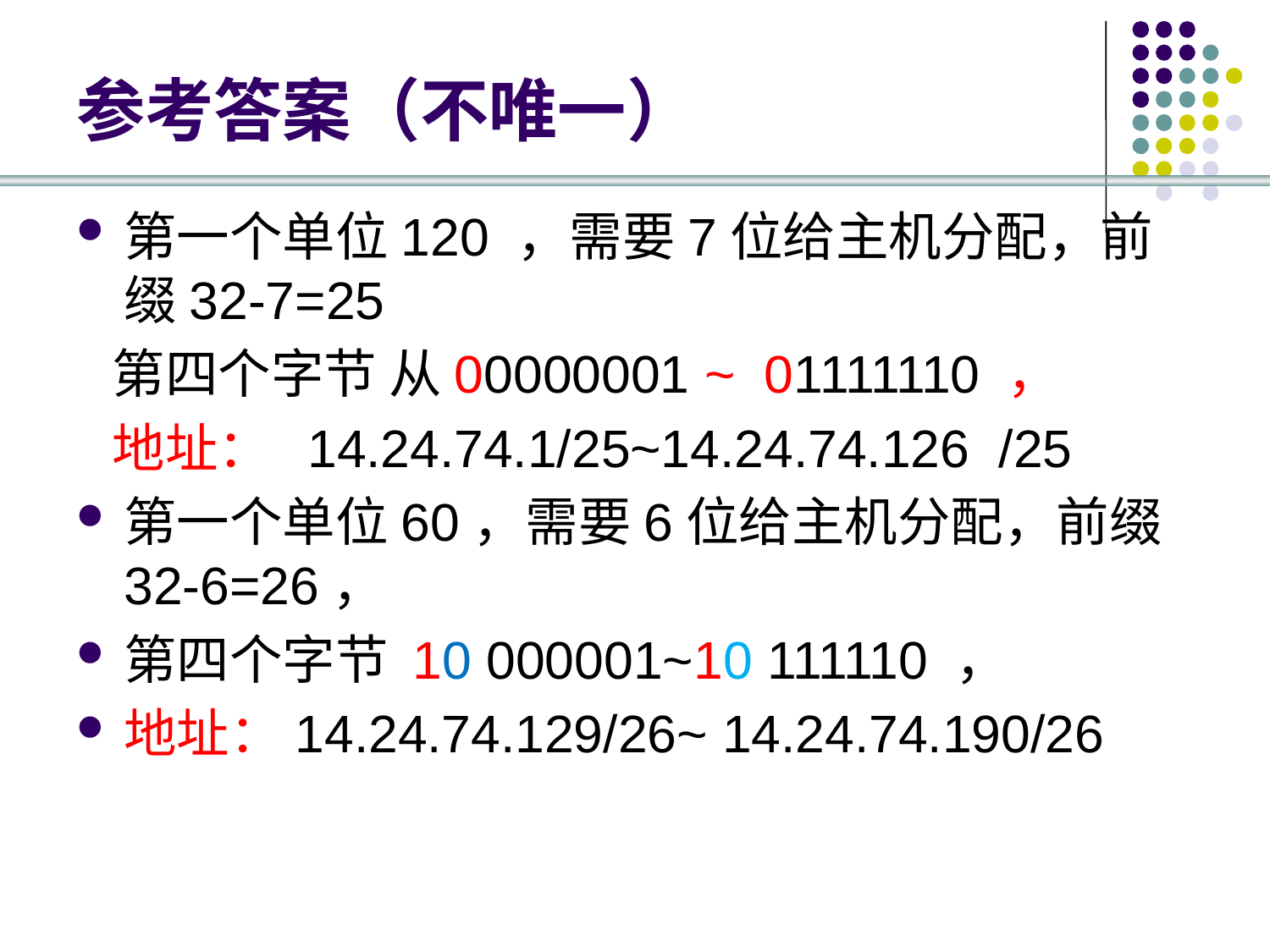

# 参考答案（不唯一）
第一个单位120 ，需要7位给主机分配，前缀32-7=25
  第四个字节 从00000001 ~  01111110 ，
  地址：  14.24.74.1/25~14.24.74.126  /25
第一个单位60，需要6位给主机分配，前缀32-6=26，
第四个字节 10 000001~10 111110 ，
地址：14.24.74.129/26~ 14.24.74.190/26